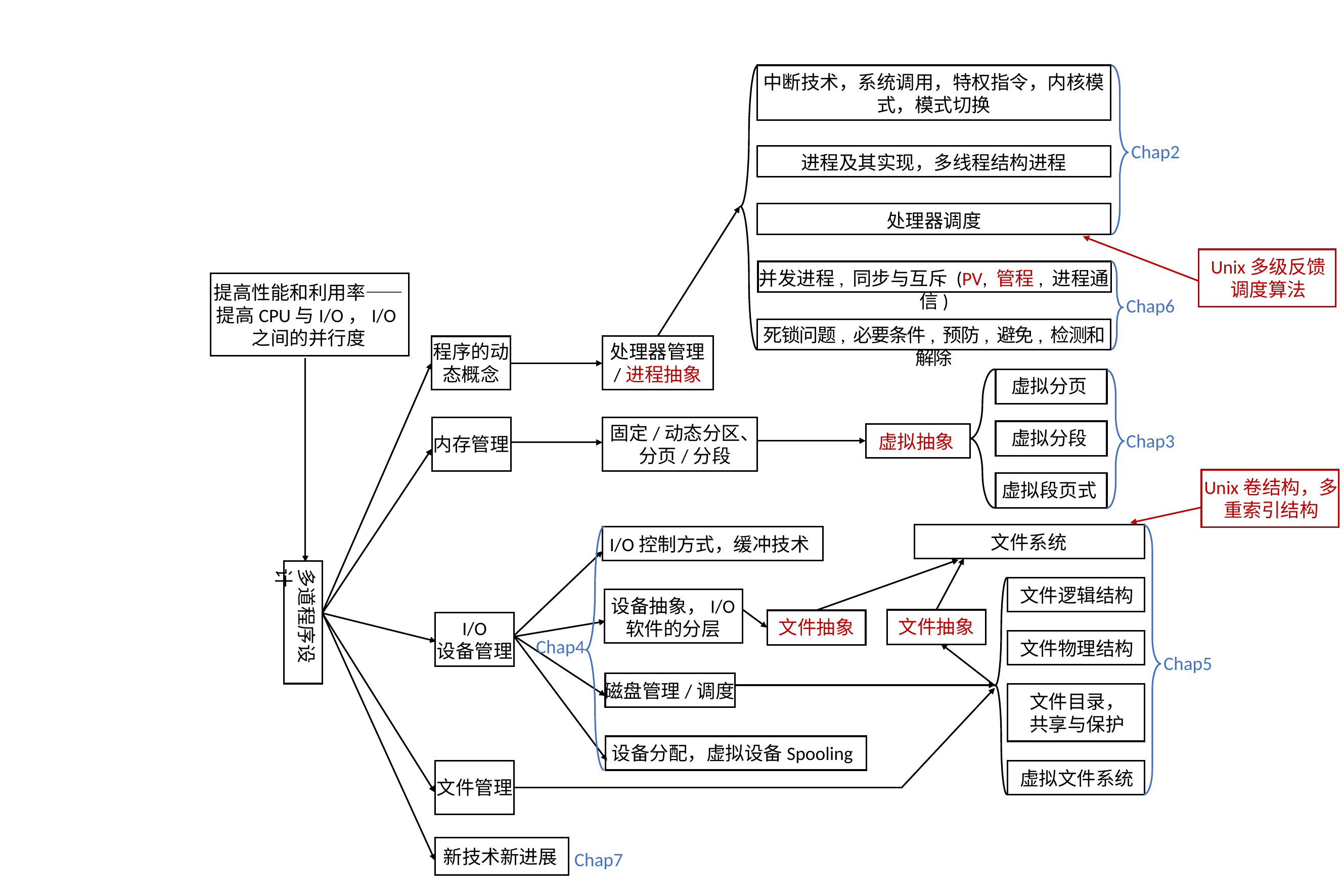

中断技术，系统调用，特权指令，内核模式，模式切换

Chap2

进程及其实现，多线程结构进程

处理器调度

Unix多级反馈
调度算法

并发进程, 同步与互斥 (PV, 管程, 进程通信)

提高性能和利用率——
提高CPU与I/O，I/O之间的并行度
Chap6

死锁问题, 必要条件, 预防, 避免, 检测和解除
处理器管理
/进程抽象

程序的动态概念

虚拟分页

固定/动态分区、分页/分段

内存管理

虚拟分段

虚拟抽象
Chap3

Unix卷结构，多重索引结构

虚拟段页式

文件系统

I/O控制方式，缓冲技术

多道程序设计

文件逻辑结构

设备抽象，I/O
软件的分层

文件抽象

文件抽象

I/O
设备管理

文件物理结构
Chap4
Chap5

磁盘管理/调度

文件目录，
共享与保护

设备分配，虚拟设备Spooling

虚拟文件系统

文件管理

新技术新进展
Chap7